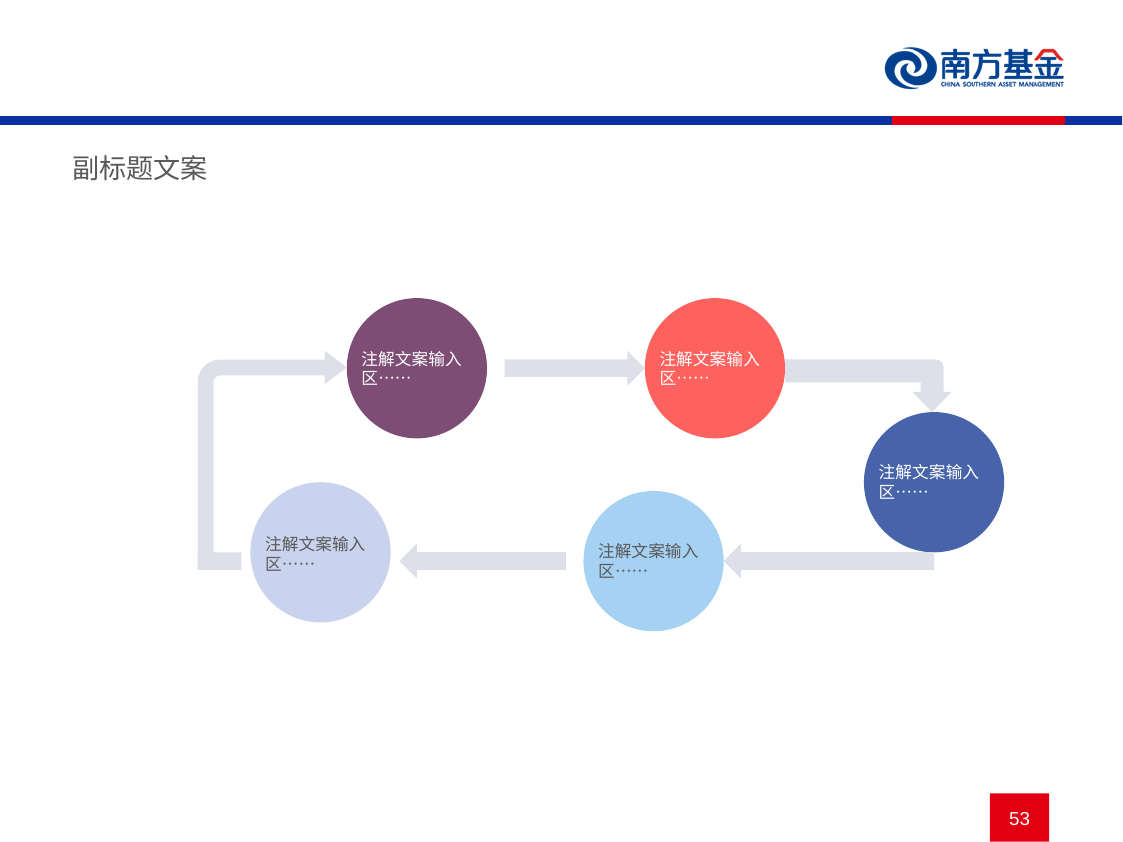

#
副标题文案

注解文案输入区……
注解文案输入区……

注解文案输入区……

注解文案输入区……
注解文案输入区……

53